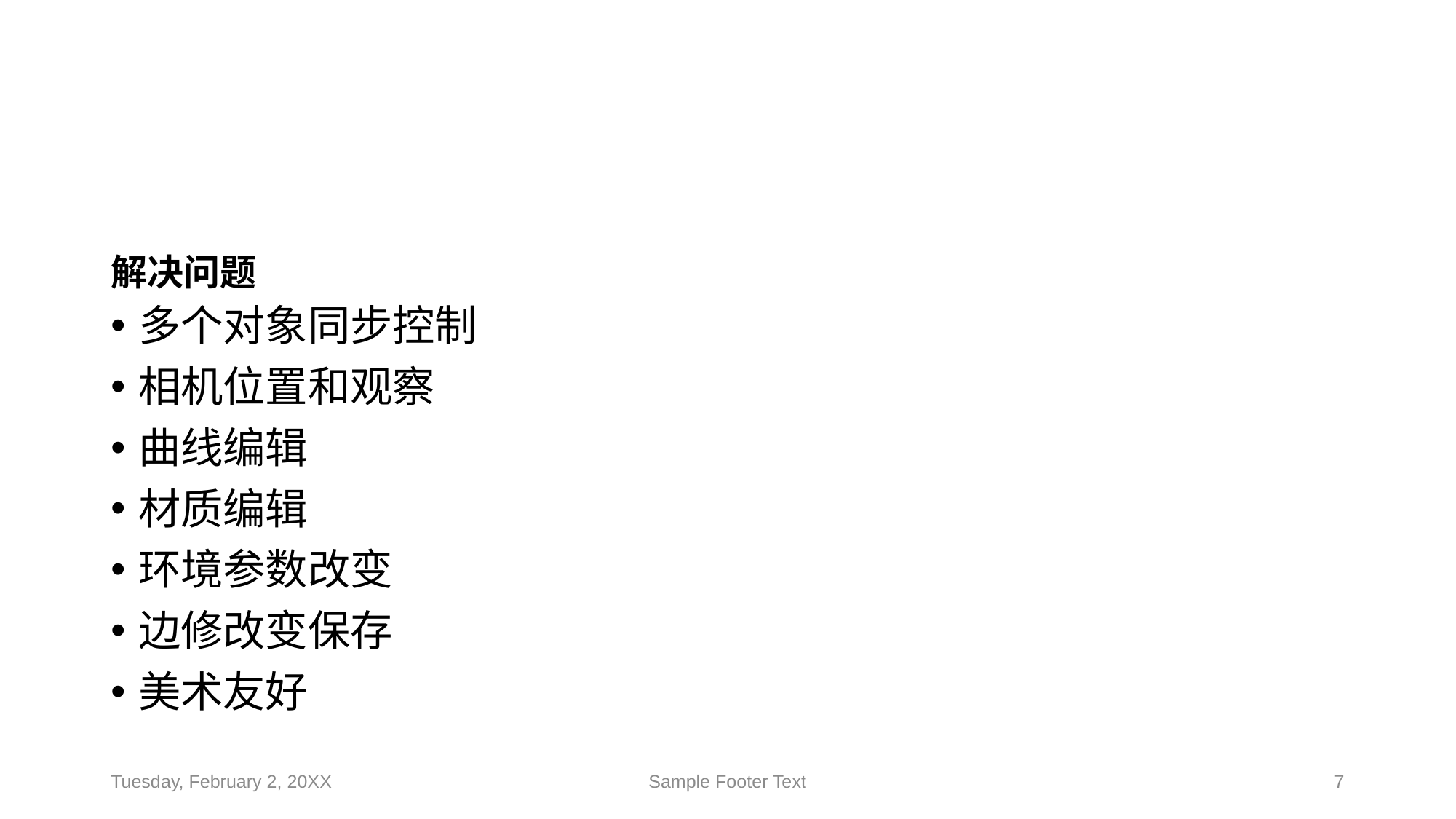

#
解决问题

多个对象同步控制
相机位置和观察
曲线编辑
材质编辑
环境参数改变
边修改变保存
美术友好

Tuesday, February 2, 20XX
Sample Footer Text
7